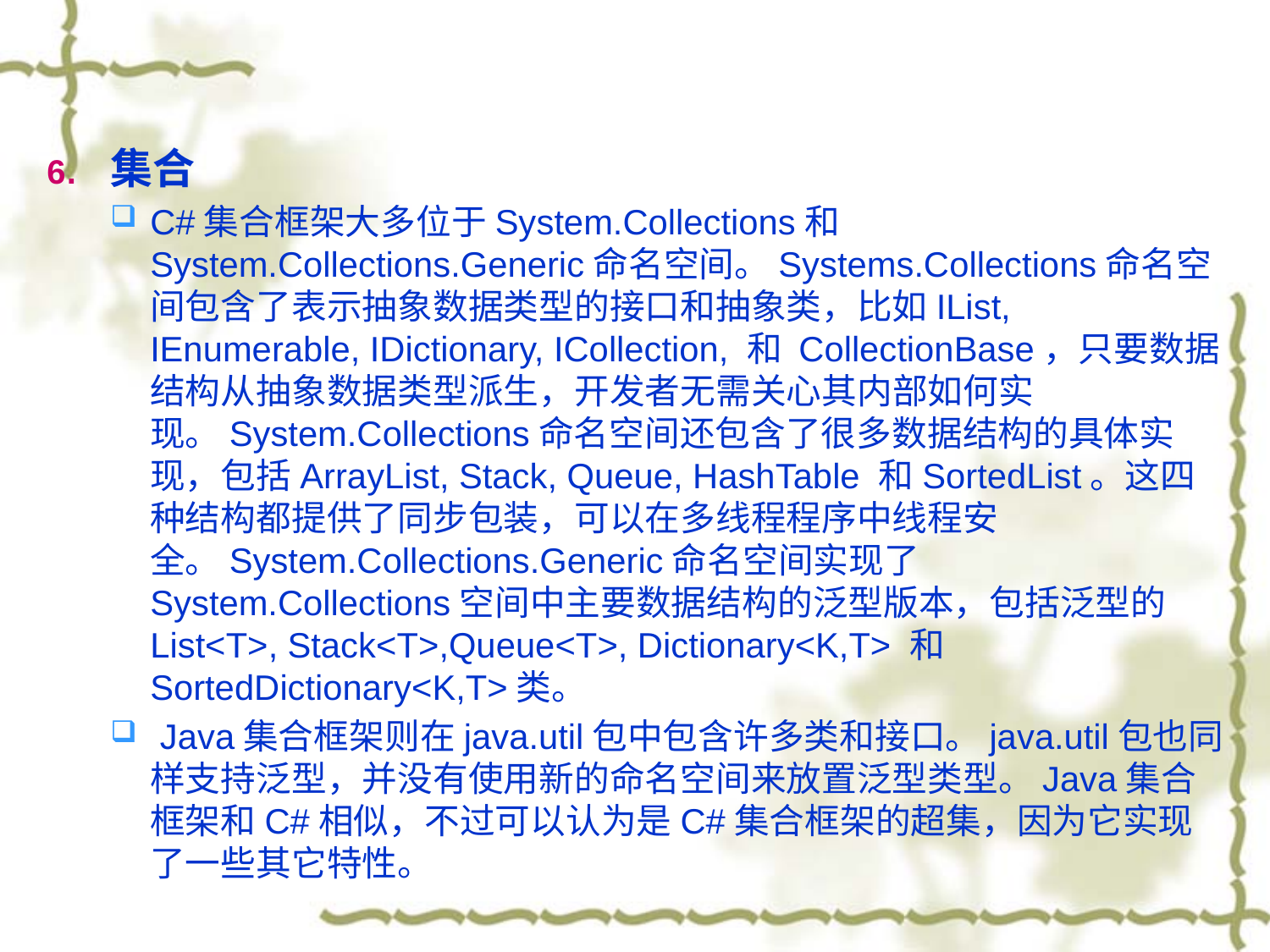

集合
C#集合框架大多位于System.Collections和System.Collections.Generic命名空间。Systems.Collections命名空间包含了表示抽象数据类型的接口和抽象类，比如IList, IEnumerable, IDictionary, ICollection, 和 CollectionBase，只要数据结构从抽象数据类型派生，开发者无需关心其内部如何实现。System.Collections命名空间还包含了很多数据结构的具体实现，包括ArrayList, Stack, Queue, HashTable 和SortedList。这四种结构都提供了同步包装，可以在多线程程序中线程安全。System.Collections.Generic命名空间实现了System.Collections空间中主要数据结构的泛型版本，包括泛型的List<T>, Stack<T>,Queue<T>, Dictionary<K,T> 和SortedDictionary<K,T>类。
 Java集合框架则在java.util包中包含许多类和接口。java.util包也同样支持泛型，并没有使用新的命名空间来放置泛型类型。Java集合框架和C#相似，不过可以认为是C#集合框架的超集，因为它实现了一些其它特性。